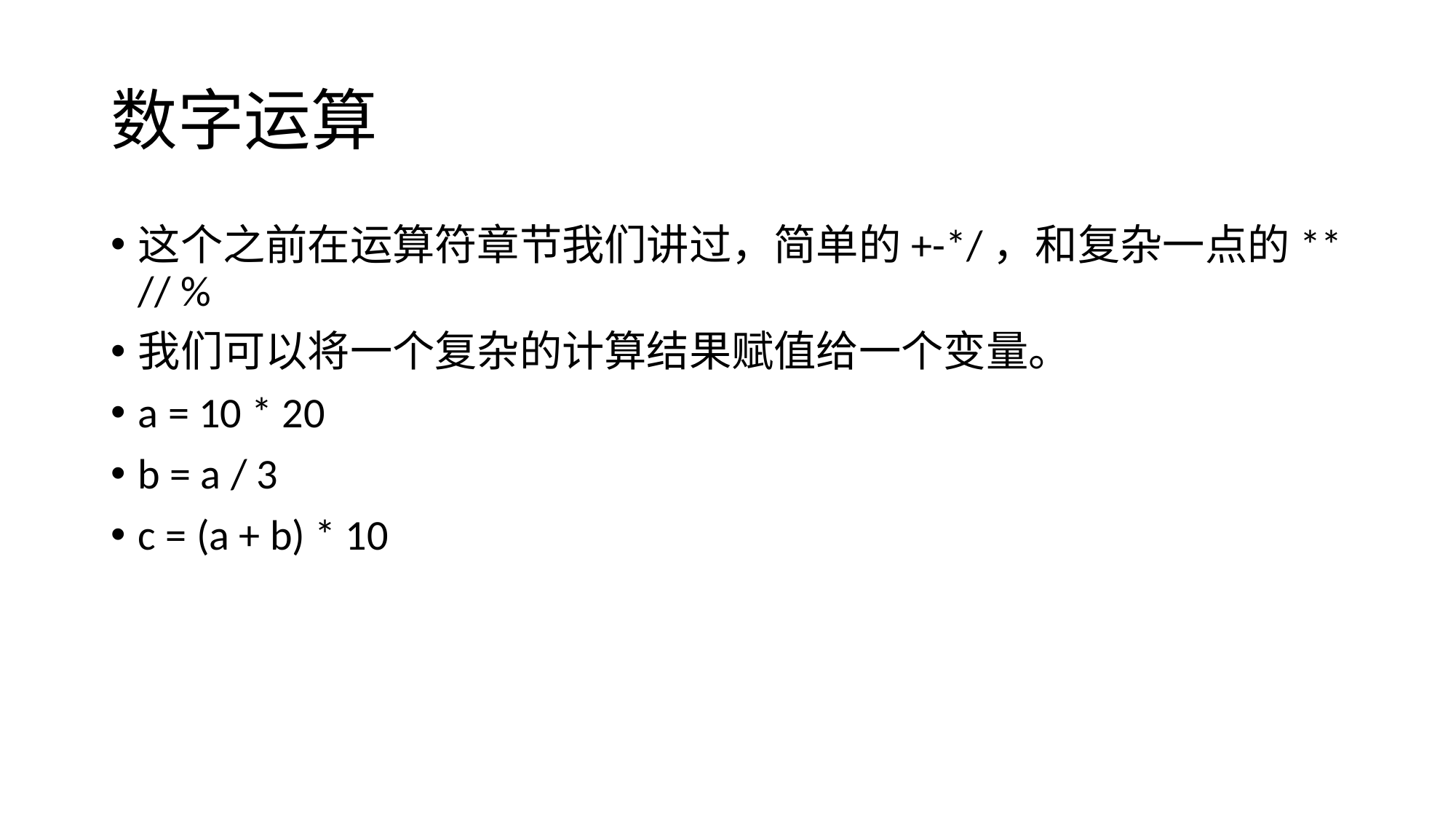

# 数字运算
这个之前在运算符章节我们讲过，简单的+-*/，和复杂一点的** // %
我们可以将一个复杂的计算结果赋值给一个变量。
a = 10 * 20
b = a / 3
c = (a + b) * 10